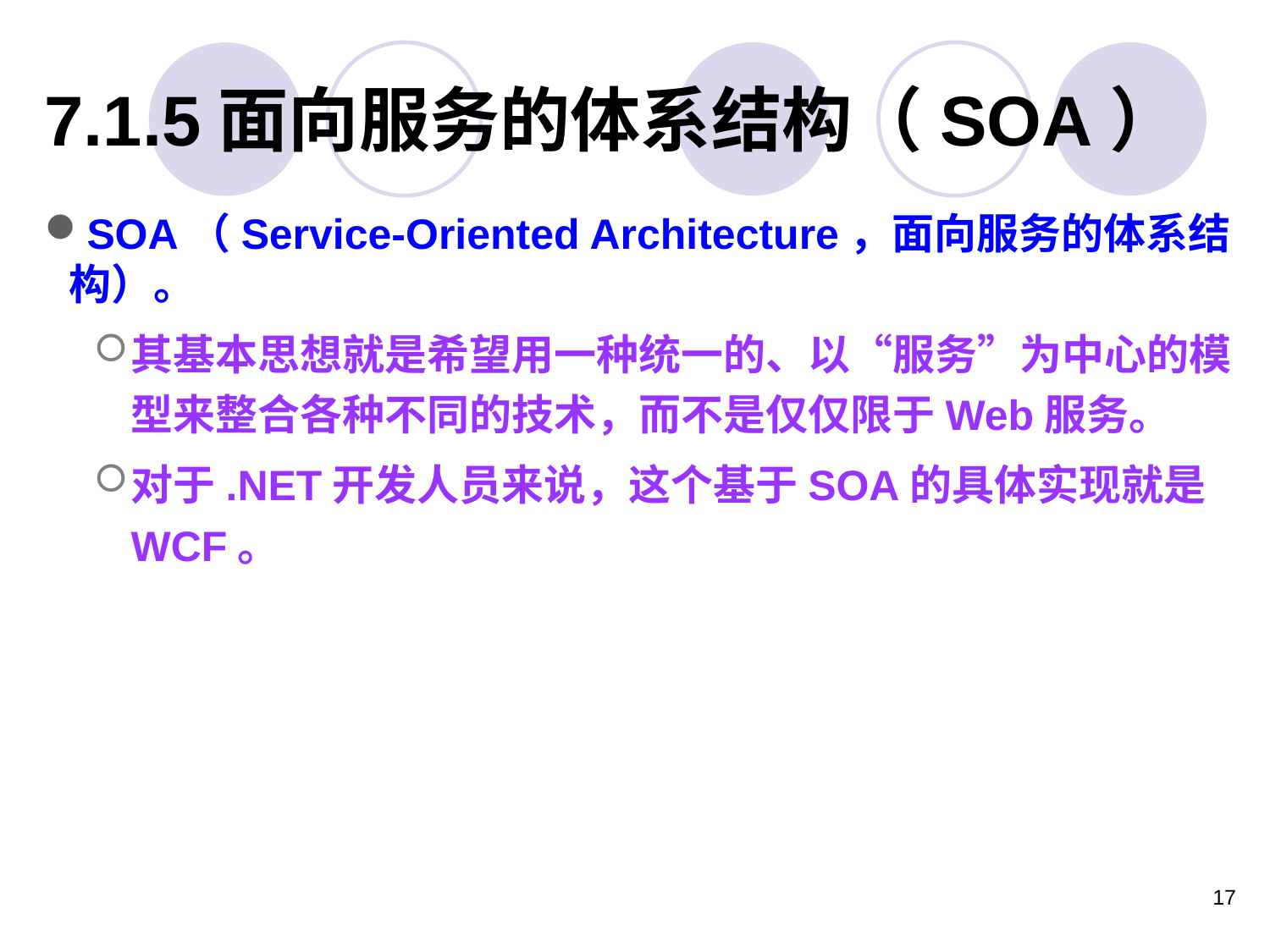

# 7.1.5面向服务的体系结构（SOA）
SOA（Service-Oriented Architecture，面向服务的体系结构）。
其基本思想就是希望用一种统一的、以“服务”为中心的模型来整合各种不同的技术，而不是仅仅限于Web服务。
对于.NET开发人员来说，这个基于SOA的具体实现就是WCF。

17